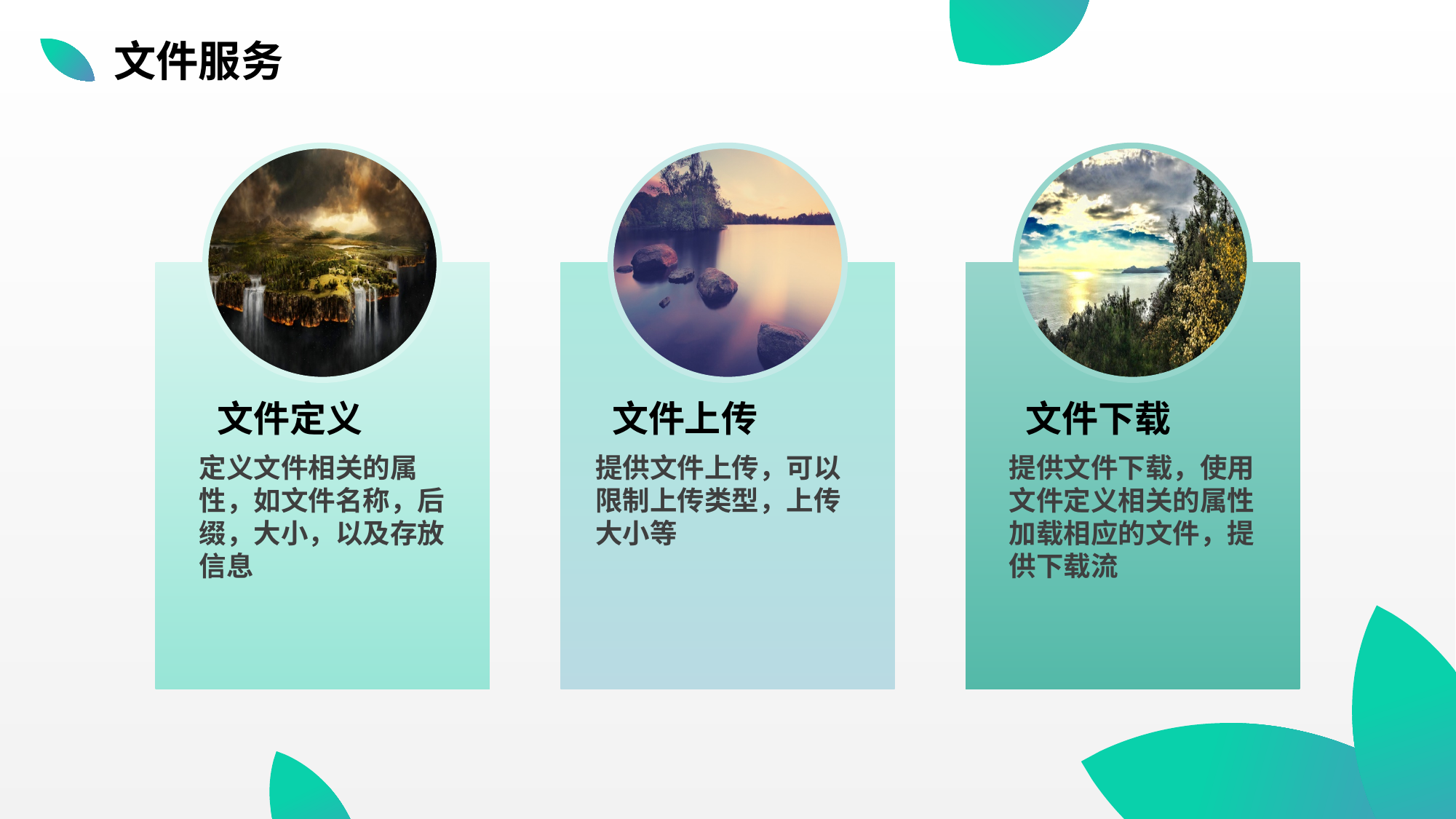

文件服务

文件定义
文件上传
文件下载
定义文件相关的属性，如文件名称，后缀，大小，以及存放信息
提供文件上传，可以限制上传类型，上传大小等
提供文件下载，使用文件定义相关的属性加载相应的文件，提供下载流